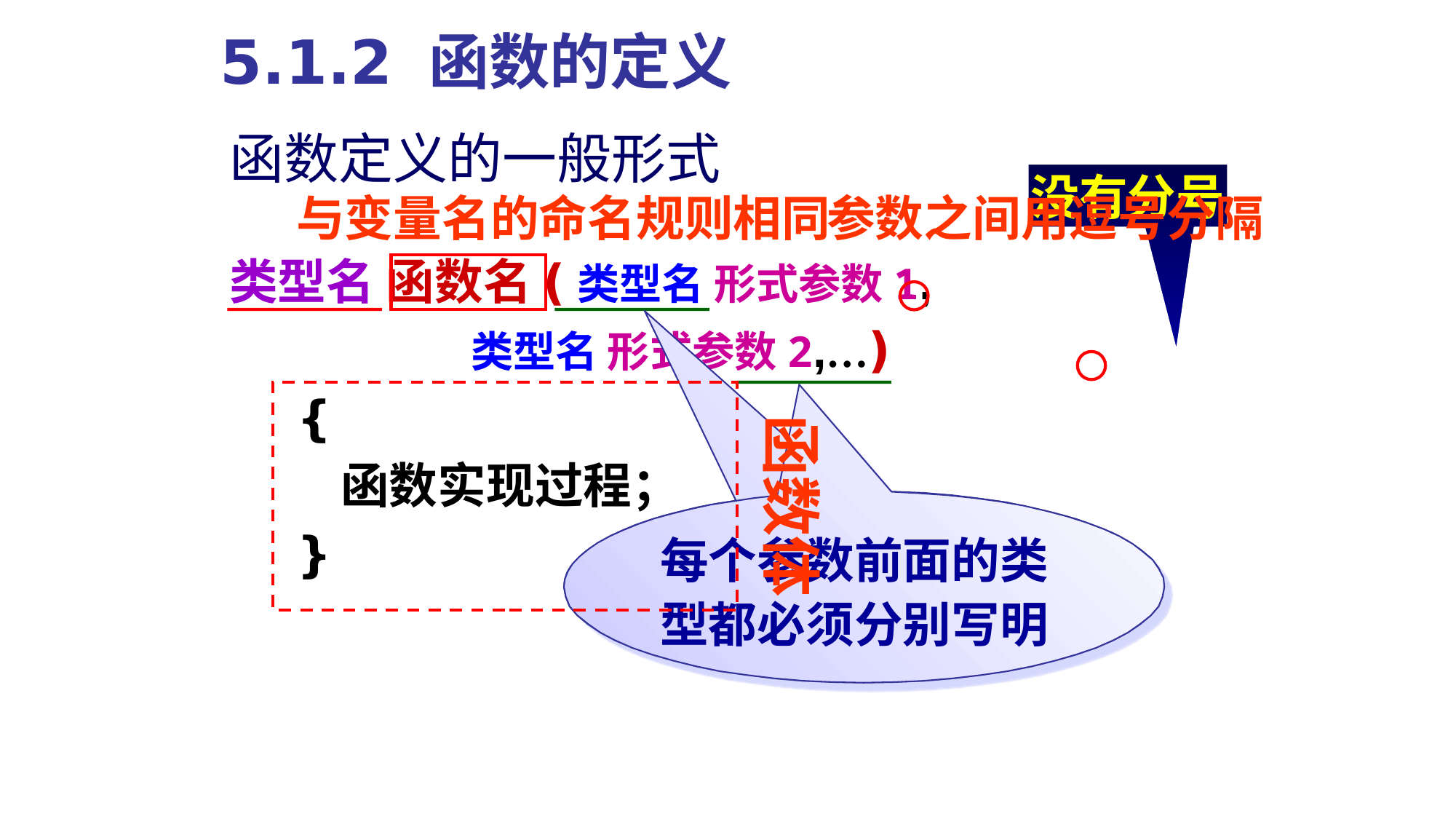

5.1.2 函数的定义
函数定义的一般形式

没有分号
与变量名的命名规则相同

参数之间用逗号分隔
类型名 函数名(类型名 形式参数1,
                        类型名 形式参数2,…)
    {
         函数实现过程；
    }

每个参数前面的类型都必须分别写明

每个参数前面的类型都必须分别写明

函数体